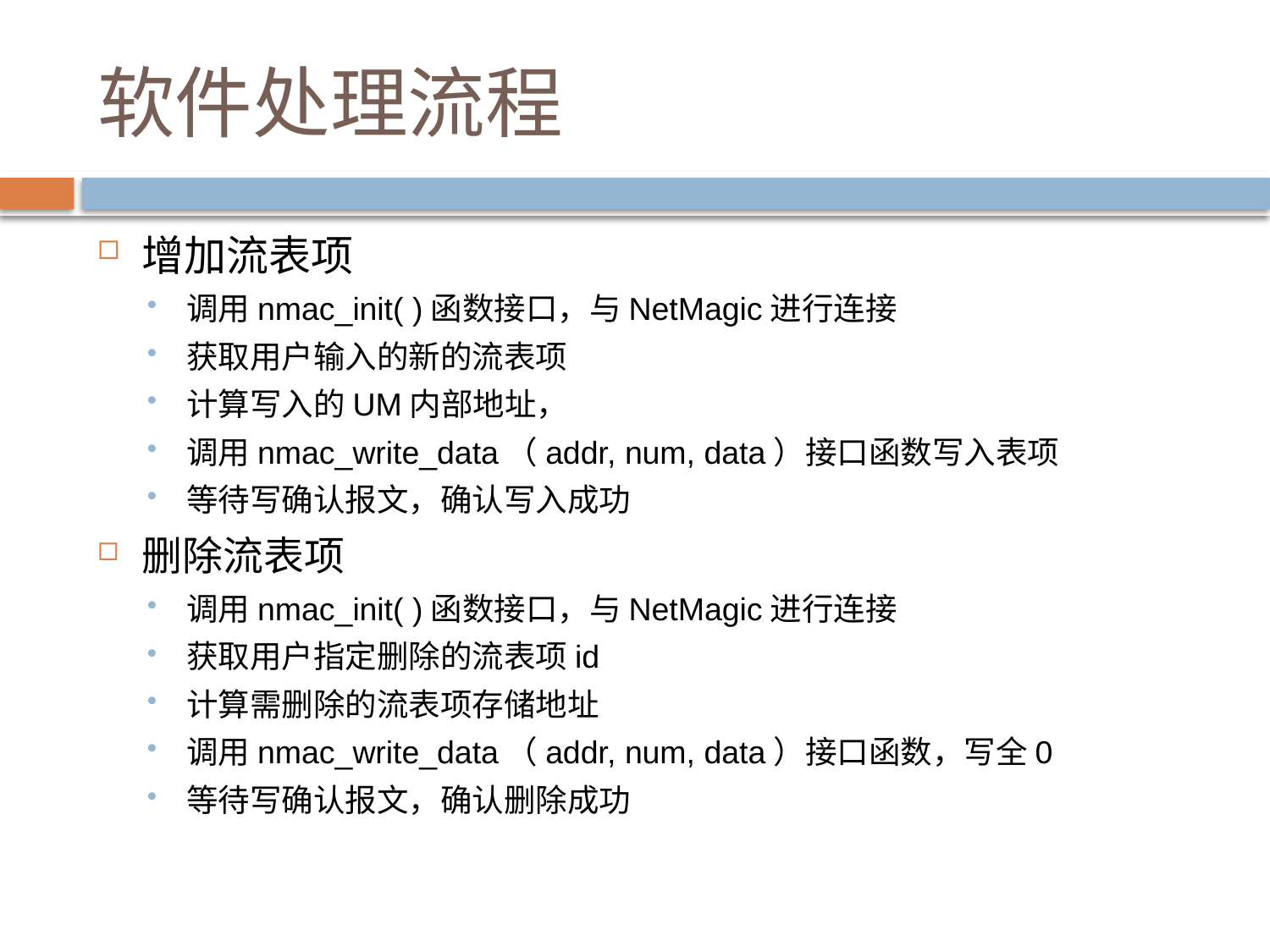

# 软件处理流程
增加流表项
调用nmac_init( )函数接口，与NetMagic进行连接
获取用户输入的新的流表项
计算写入的UM内部地址，
调用nmac_write_data（addr, num, data）接口函数写入表项
等待写确认报文，确认写入成功
删除流表项
调用nmac_init( )函数接口，与NetMagic进行连接
获取用户指定删除的流表项id
计算需删除的流表项存储地址
调用nmac_write_data（addr, num, data）接口函数，写全0
等待写确认报文，确认删除成功